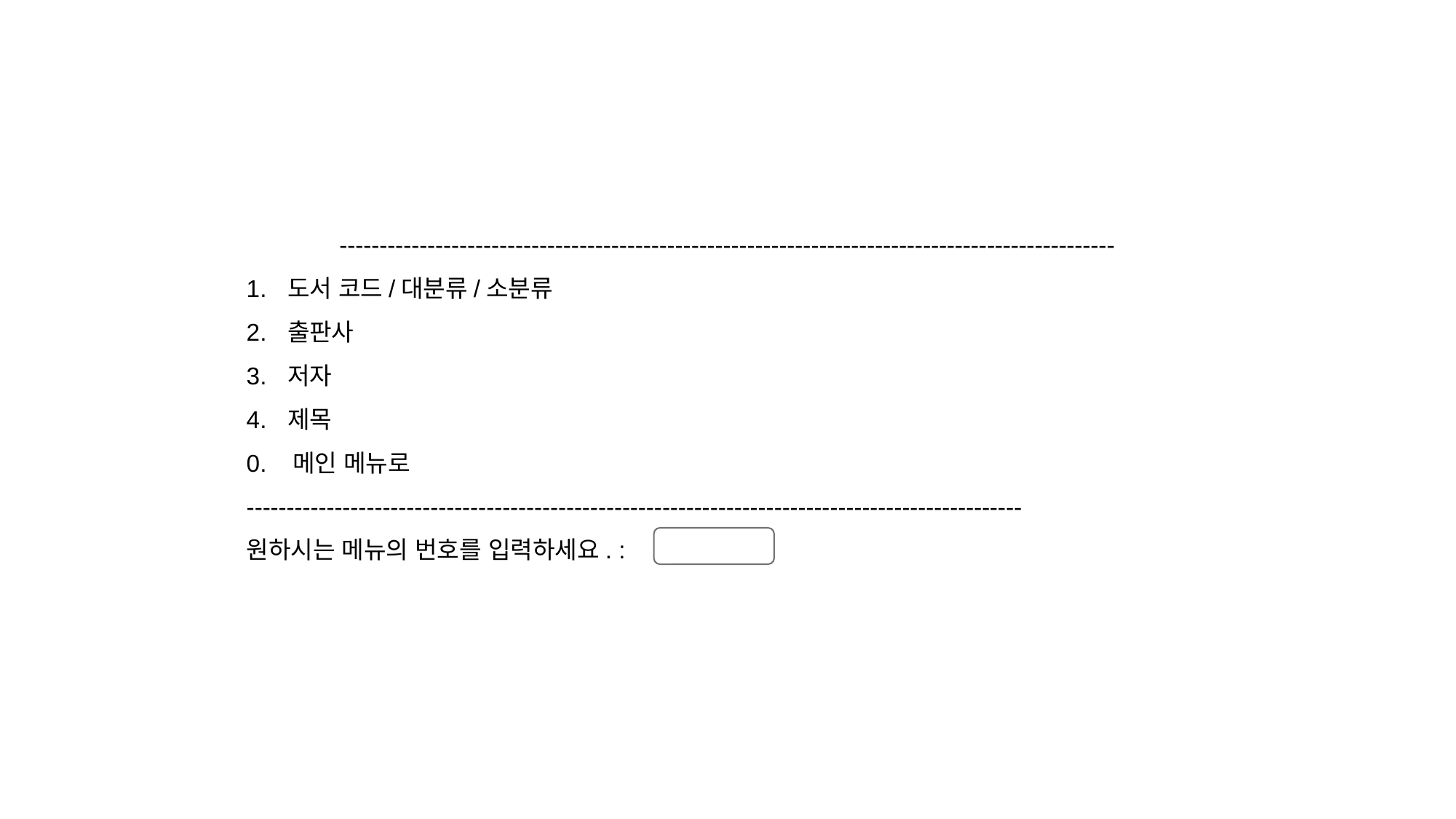

-------------------------------------------------------------------------------------------------
도서 코드/대분류/소분류
출판사
저자
제목
0.   메인 메뉴로
-------------------------------------------------------------------------------------------------
원하시는 메뉴의 번호를 입력하세요. :